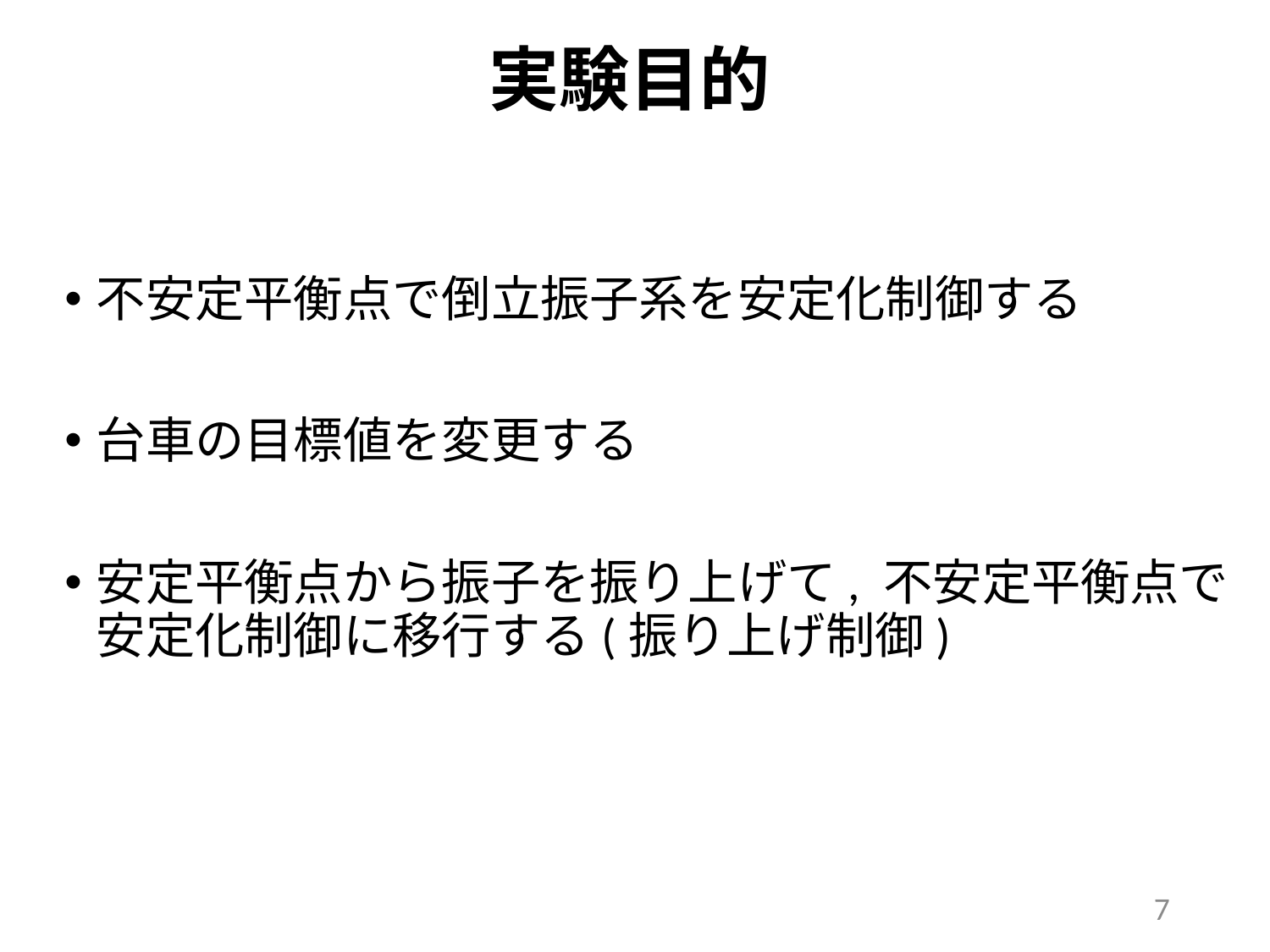

# 実験目的

不安定平衡点で倒立振子系を安定化制御する

台車の目標値を変更する

安定平衡点から振子を振り上げて, 不安定平衡点で安定化制御に移行する(振り上げ制御)
7